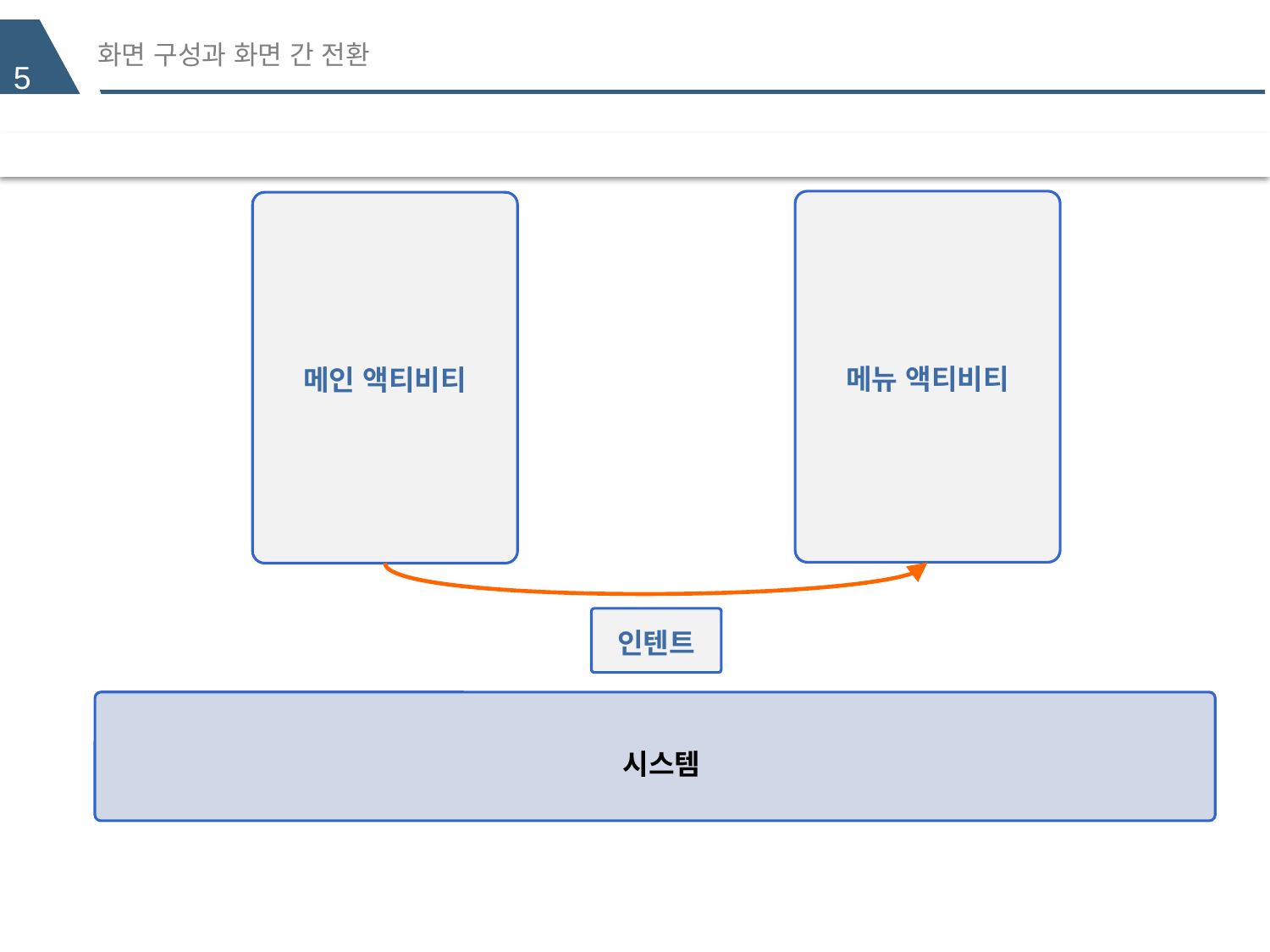

# 화면 구성과 화면 간 전환
5
메뉴 액티비티
메인 액티비티
인텐트
 시스템